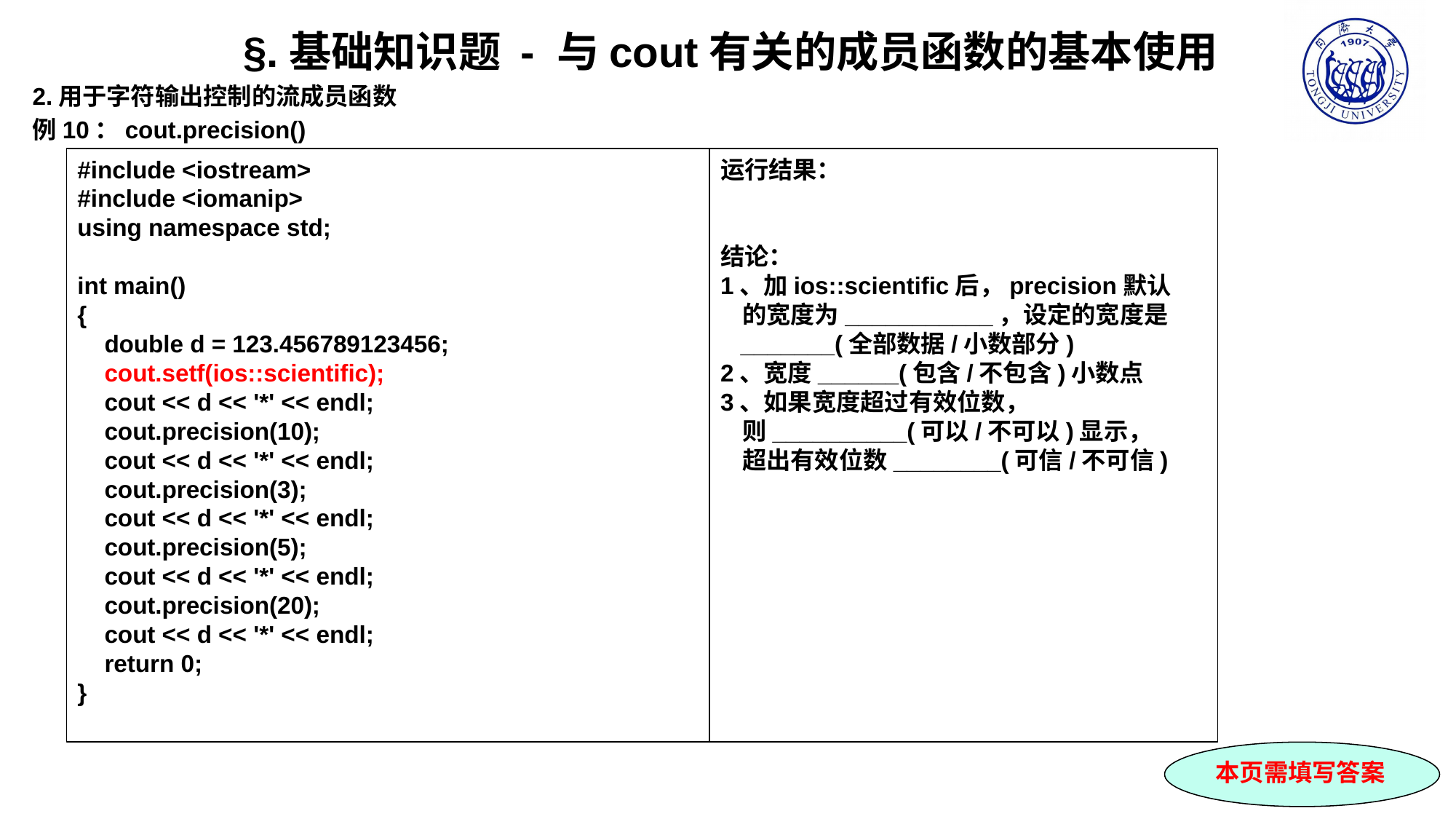

§.基础知识题 - 与cout有关的成员函数的基本使用
2.用于字符输出控制的流成员函数
例10：cout.precision()
#include <iostream>
#include <iomanip>
using namespace std;

int main()
{
    double d = 123.456789123456;
    cout.setf(ios::scientific);
    cout << d << '*' << endl;
    cout.precision(10);
    cout << d << '*' << endl;
    cout.precision(3);
    cout << d << '*' << endl;
    cout.precision(5);
    cout << d << '*' << endl;
    cout.precision(20);
    cout << d << '*' << endl;
    return 0;
}
运行结果：

结论：
1、加ios::scientific后，precision默认
   的宽度为___________，设定的宽度是
   _______(全部数据/小数部分)
2、宽度______(包含/不包含)小数点
3、如果宽度超过有效位数，
   则__________(可以/不可以)显示，
   超出有效位数________(可信/不可信)
本页需填写答案